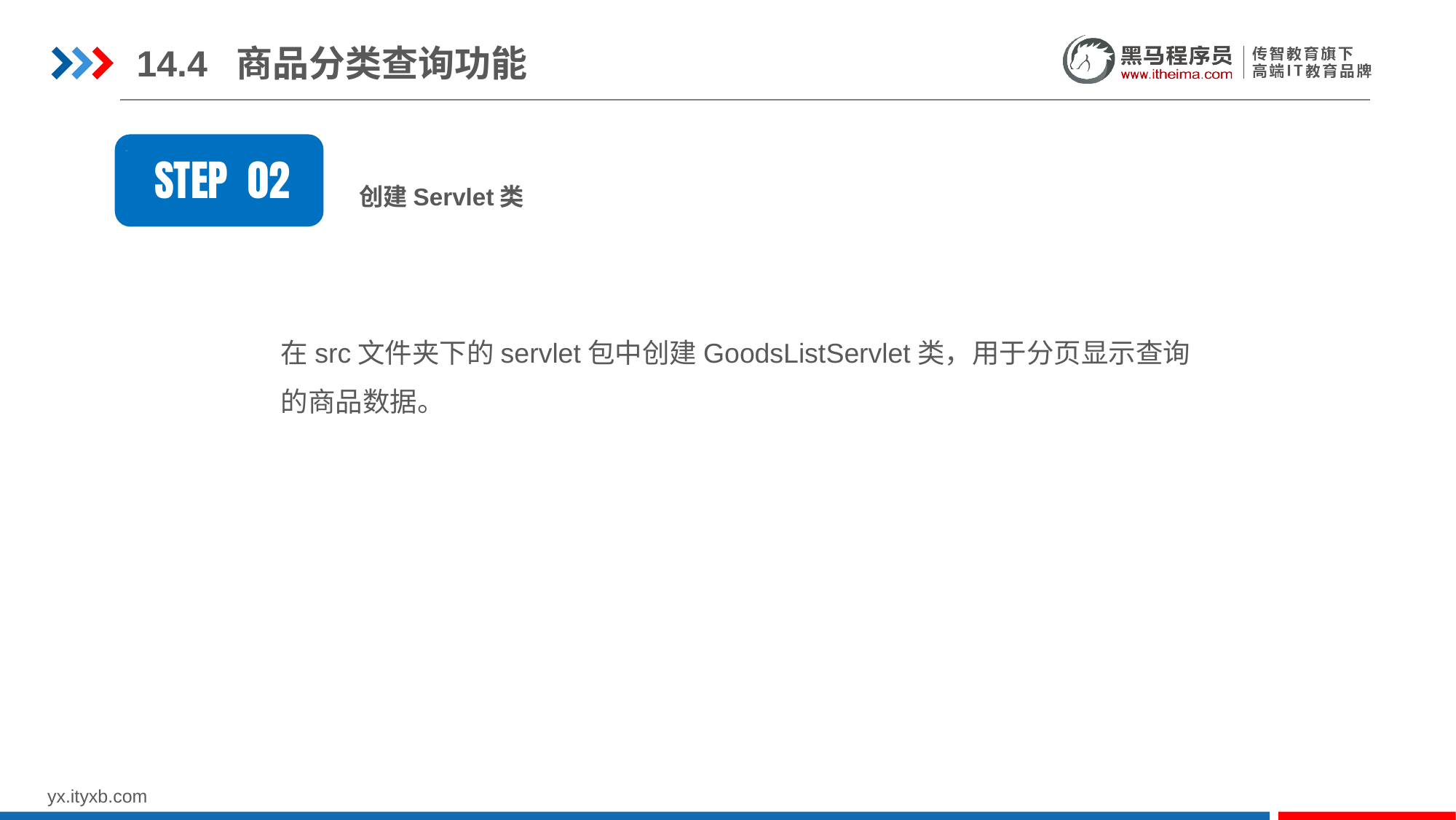

14.4  商品分类查询功能

STEP  02
创建Servlet类
在src文件夹下的servlet包中创建GoodsListServlet类，用于分页显示查询的商品数据。